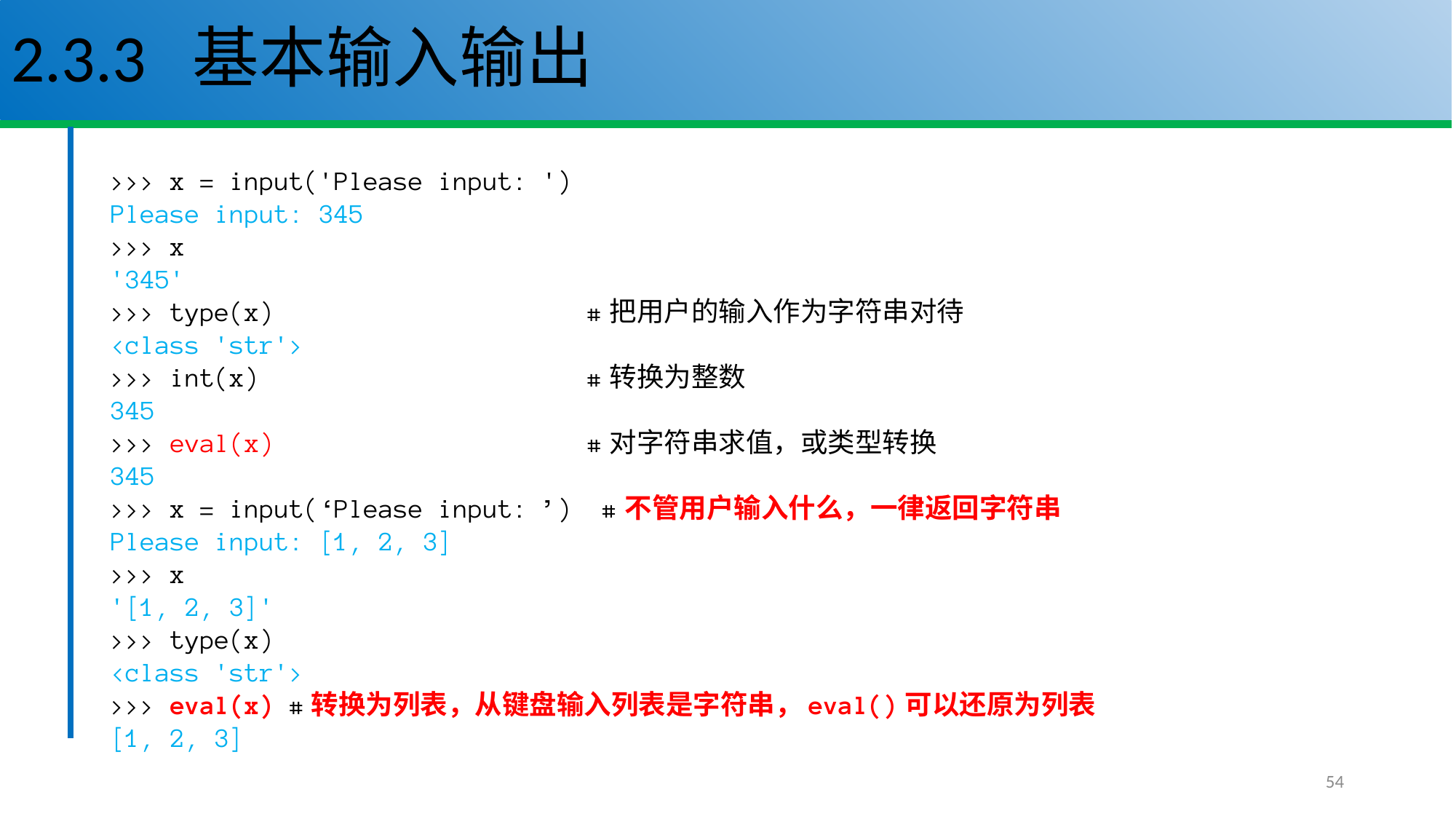

# 2.3.3  基本输入输出
>>> x = input('Please input: ')
Please input: 345
>>> x
'345'
>>> type(x)                     #把用户的输入作为字符串对待
<class 'str'>
>>> int(x)                      #转换为整数
345
>>> eval(x)                     #对字符串求值，或类型转换
345
>>> x = input(‘Please input: ’)  #不管用户输入什么，一律返回字符串
Please input: [1, 2, 3]
>>> x
'[1, 2, 3]'
>>> type(x)
<class 'str'>
>>> eval(x) #转换为列表，从键盘输入列表是字符串，eval()可以还原为列表
[1, 2, 3]
54